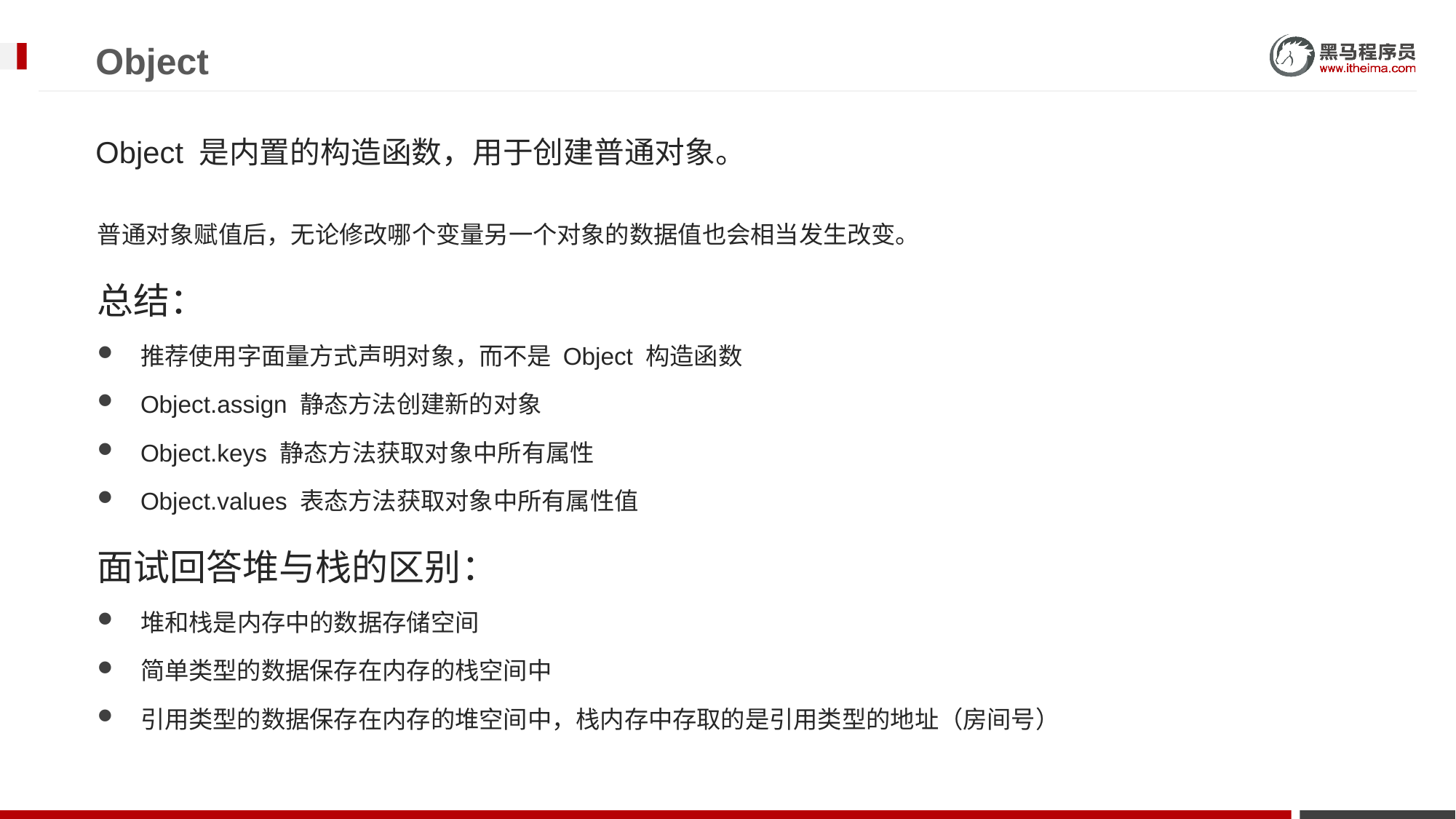

# Object
Object 是内置的构造函数，用于创建普通对象。
普通对象赋值后，无论修改哪个变量另一个对象的数据值也会相当发生改变。
总结：
推荐使用字面量方式声明对象，而不是 Object 构造函数
Object.assign 静态方法创建新的对象
Object.keys 静态方法获取对象中所有属性
Object.values 表态方法获取对象中所有属性值
面试回答堆与栈的区别：
堆和栈是内存中的数据存储空间
简单类型的数据保存在内存的栈空间中
引用类型的数据保存在内存的堆空间中，栈内存中存取的是引用类型的地址（房间号）